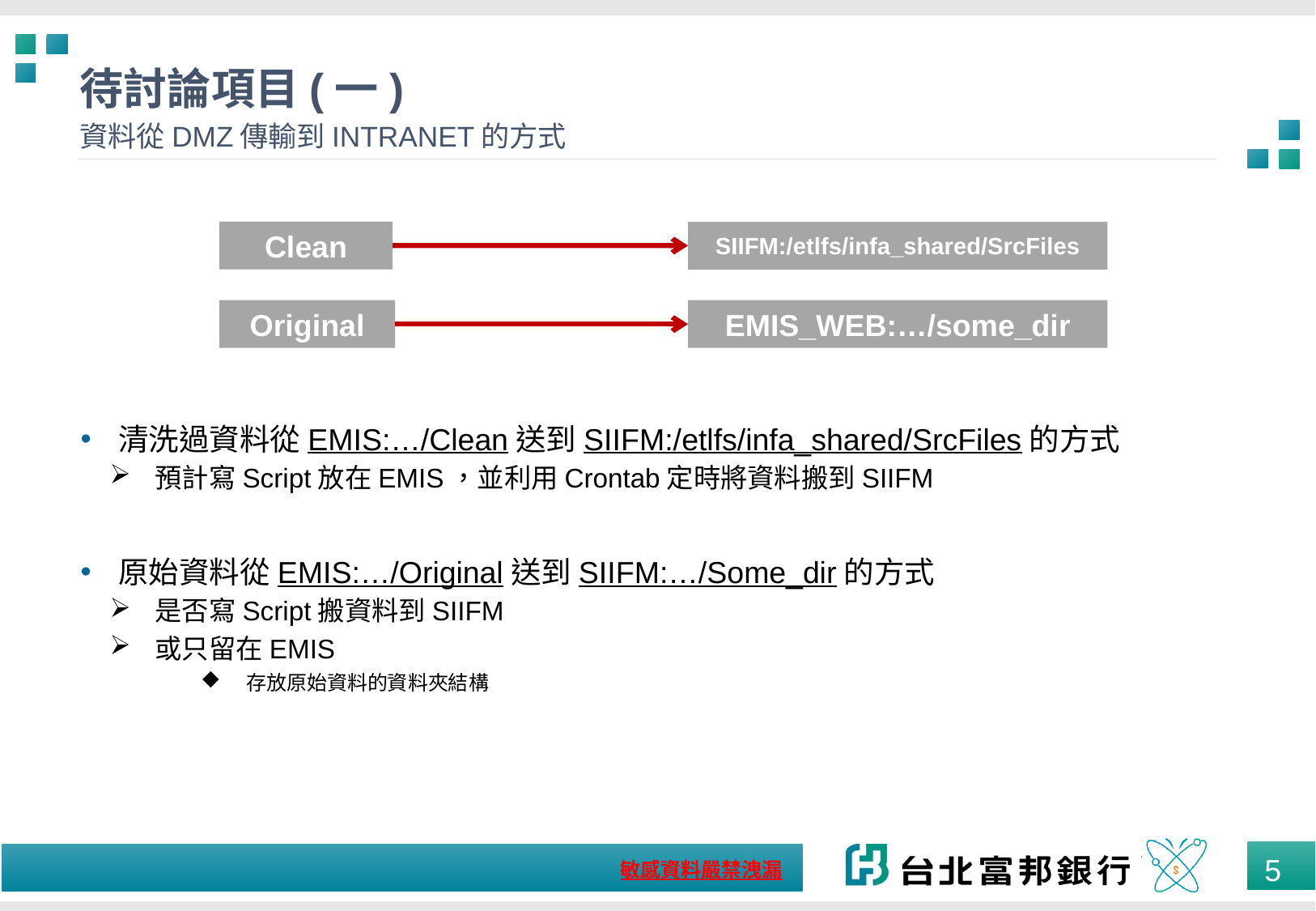

# 待討論項目(一)
資料從DMZ傳輸到INTRANET的方式
Clean
SIIFM:/etlfs/infa_shared/SrcFiles
Original
EMIS_WEB:…/some_dir
清洗過資料從EMIS:…/Clean送到SIIFM:/etlfs/infa_shared/SrcFiles的方式
預計寫Script放在EMIS，並利用Crontab定時將資料搬到SIIFM

原始資料從EMIS:…/Original送到SIIFM:…/Some_dir的方式
是否寫Script搬資料到SIIFM
或只留在EMIS
存放原始資料的資料夾結構